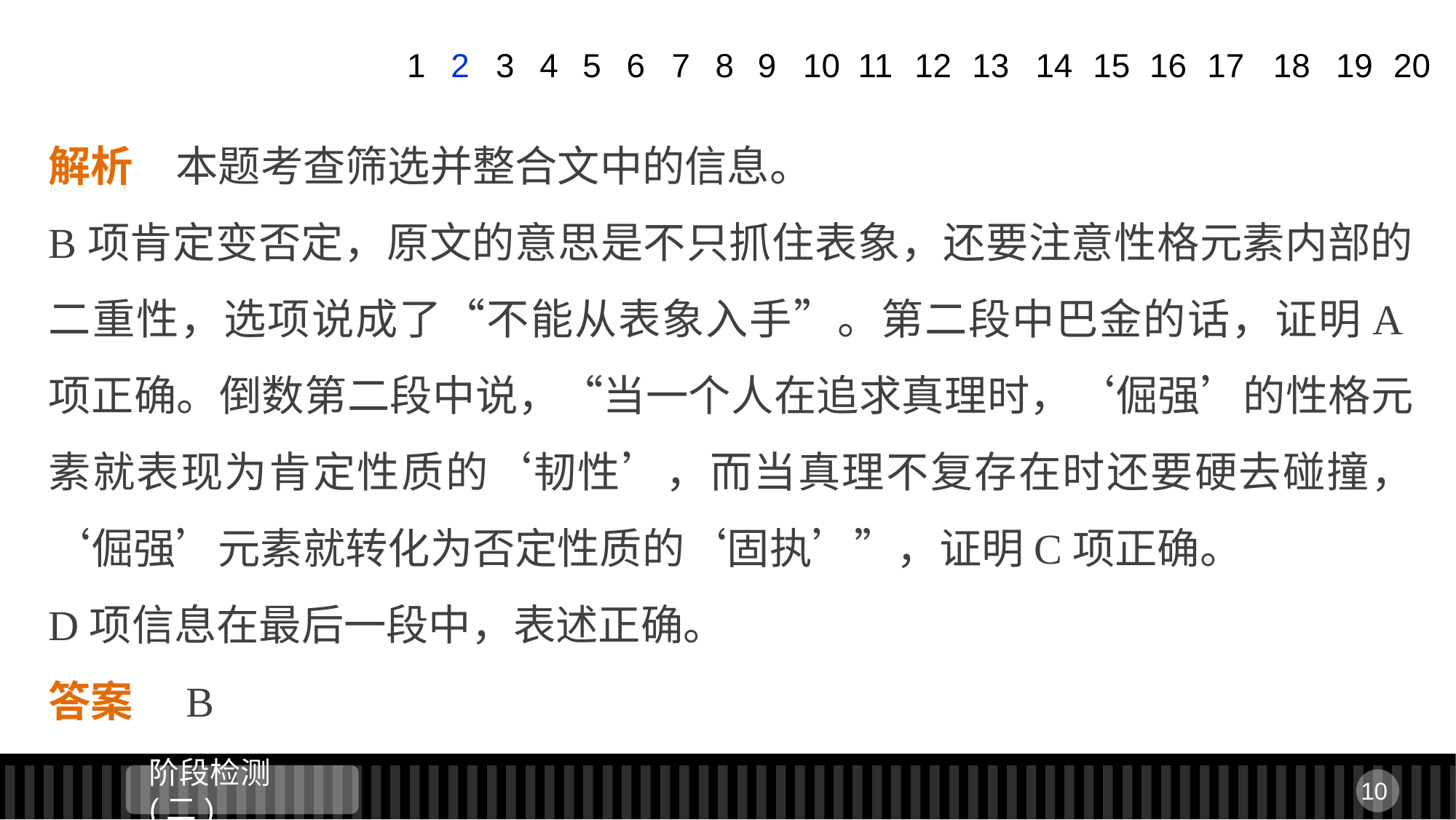

1
2
3
4
5
6
7
8
9
11
12
13
14
15
16
17
18
19
20
10
解析　本题考查筛选并整合文中的信息。
B项肯定变否定，原文的意思是不只抓住表象，还要注意性格元素内部的二重性，选项说成了“不能从表象入手”。第二段中巴金的话，证明A项正确。倒数第二段中说，“当一个人在追求真理时，‘倔强’的性格元素就表现为肯定性质的‘韧性’，而当真理不复存在时还要硬去碰撞，‘倔强’元素就转化为否定性质的‘固执’”，证明C项正确。
D项信息在最后一段中，表述正确。
答案　B